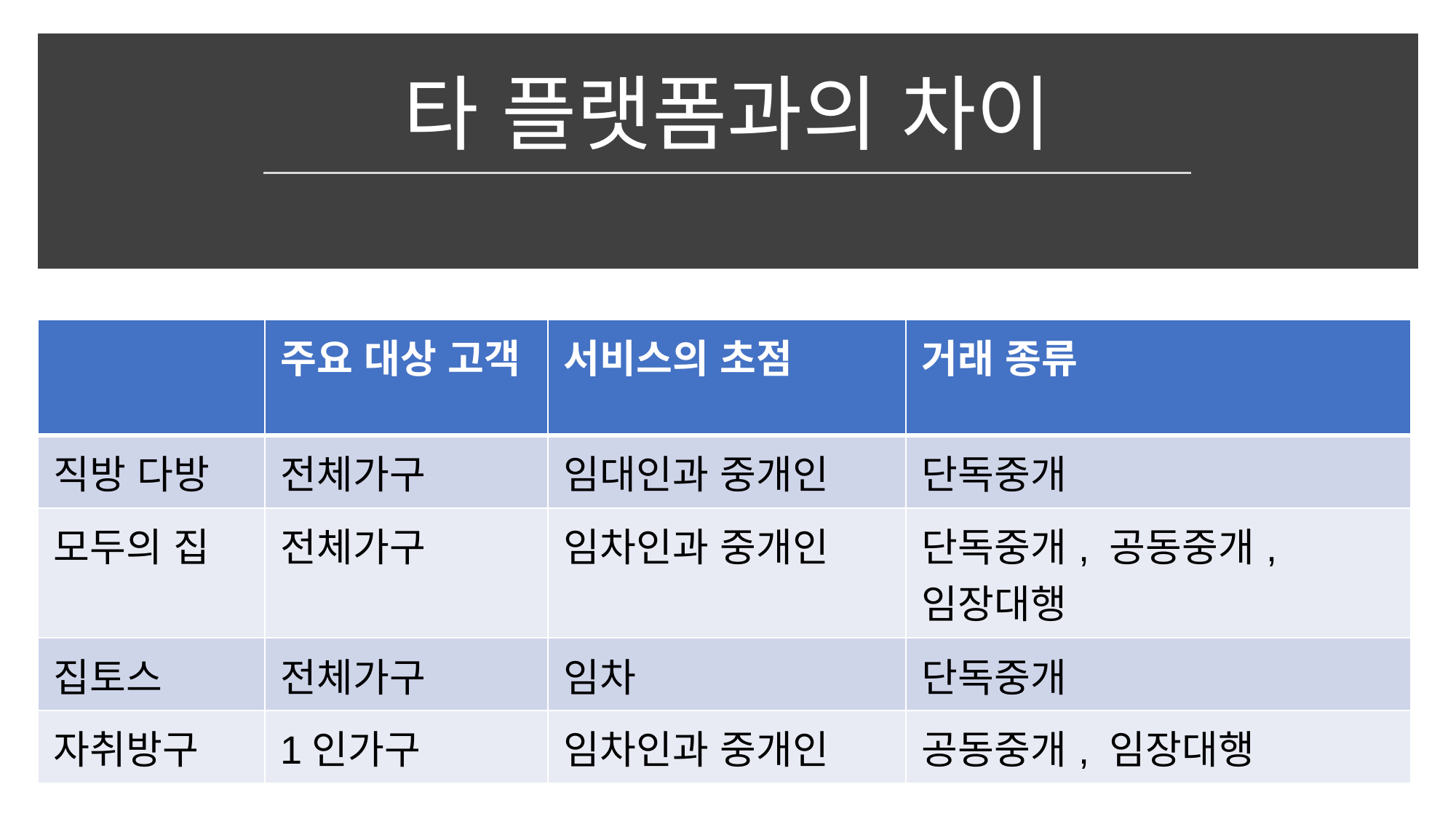

# 타 플랫폼과의 차이

|  | 주요 대상 고객 | 서비스의 초점 | 거래 종류 |
| --- | --- | --- | --- |
| 직방 다방 | 전체가구 | 임대인과 중개인 | 단독중개 |
| 모두의 집 | 전체가구 | 임차인과 중개인 | 단독중개, 공동중개, 임장대행 |
| 집토스 | 전체가구 | 임차 | 단독중개 |
| 자취방구 | 1인가구 | 임차인과 중개인 | 공동중개, 임장대행 |